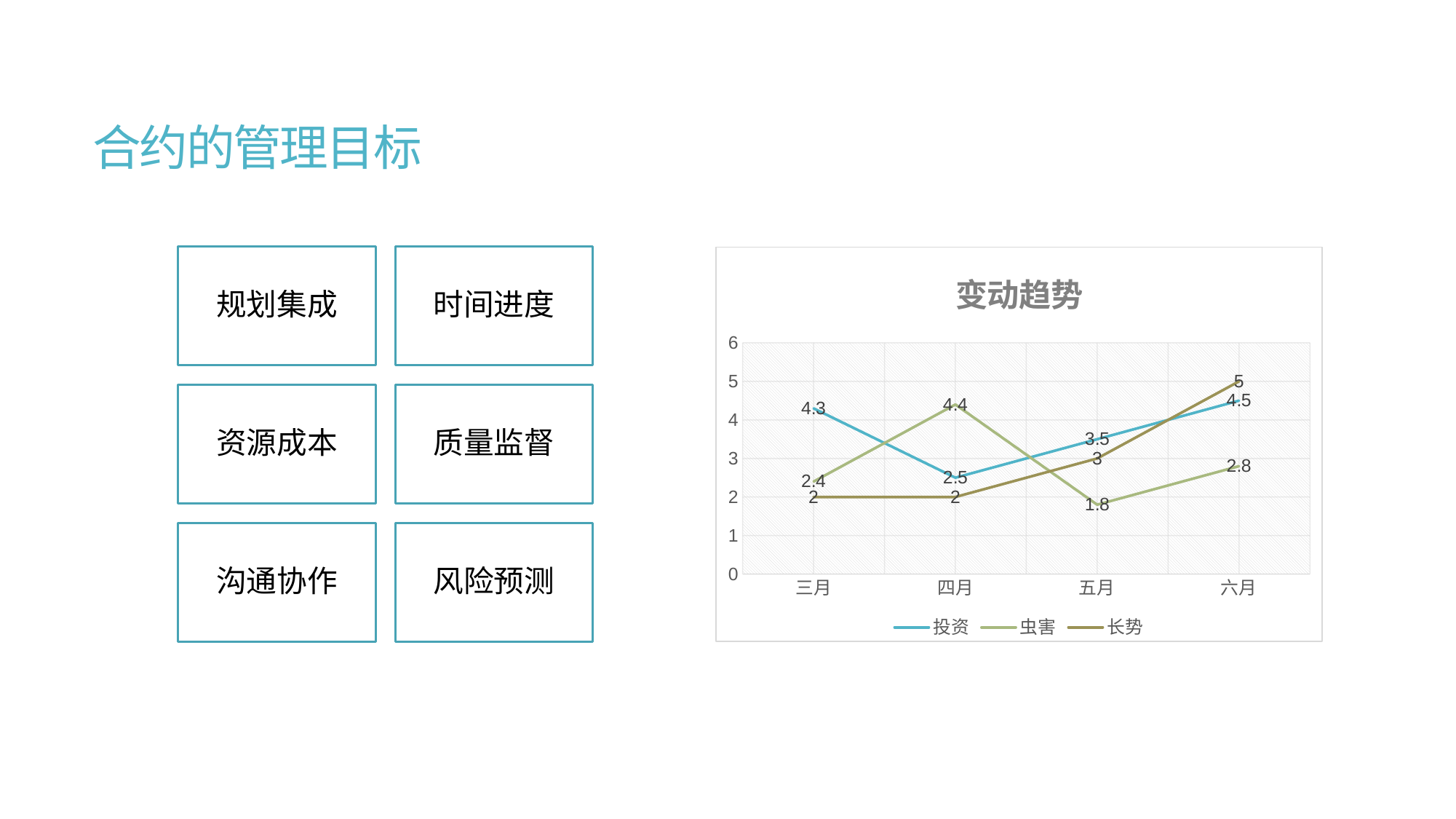

# 合约的管理目标
规划集成
时间进度
资源成本
质量监督
沟通协作
风险预测

### Chart: 变动趋势

| Category | 投资 | 虫害 | 长势 |
|---|---|---|---|
| 三月 | 4.3 | 2.4 | 2.0 |
| 四月 | 2.5 | 4.4 | 2.0 |
| 五月 | 3.5 | 1.8 | 3.0 |
| 六月 | 4.5 | 2.8 | 5.0 |